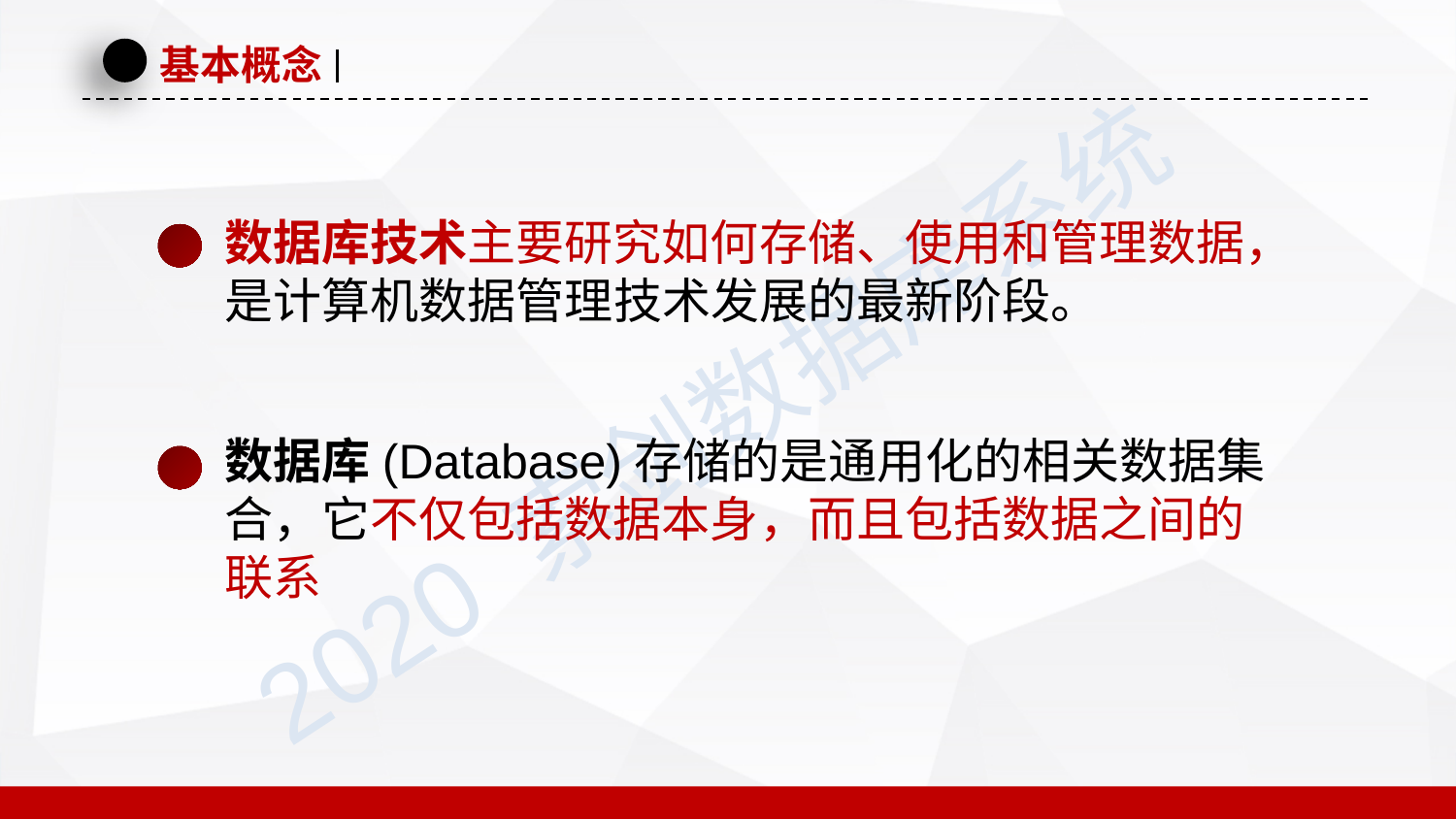

基本概念

数据库技术主要研究如何存储、使用和管理数据，是计算机数据管理技术发展的最新阶段。

数据库(Database)存储的是通用化的相关数据集合，它不仅包括数据本身，而且包括数据之间的联系